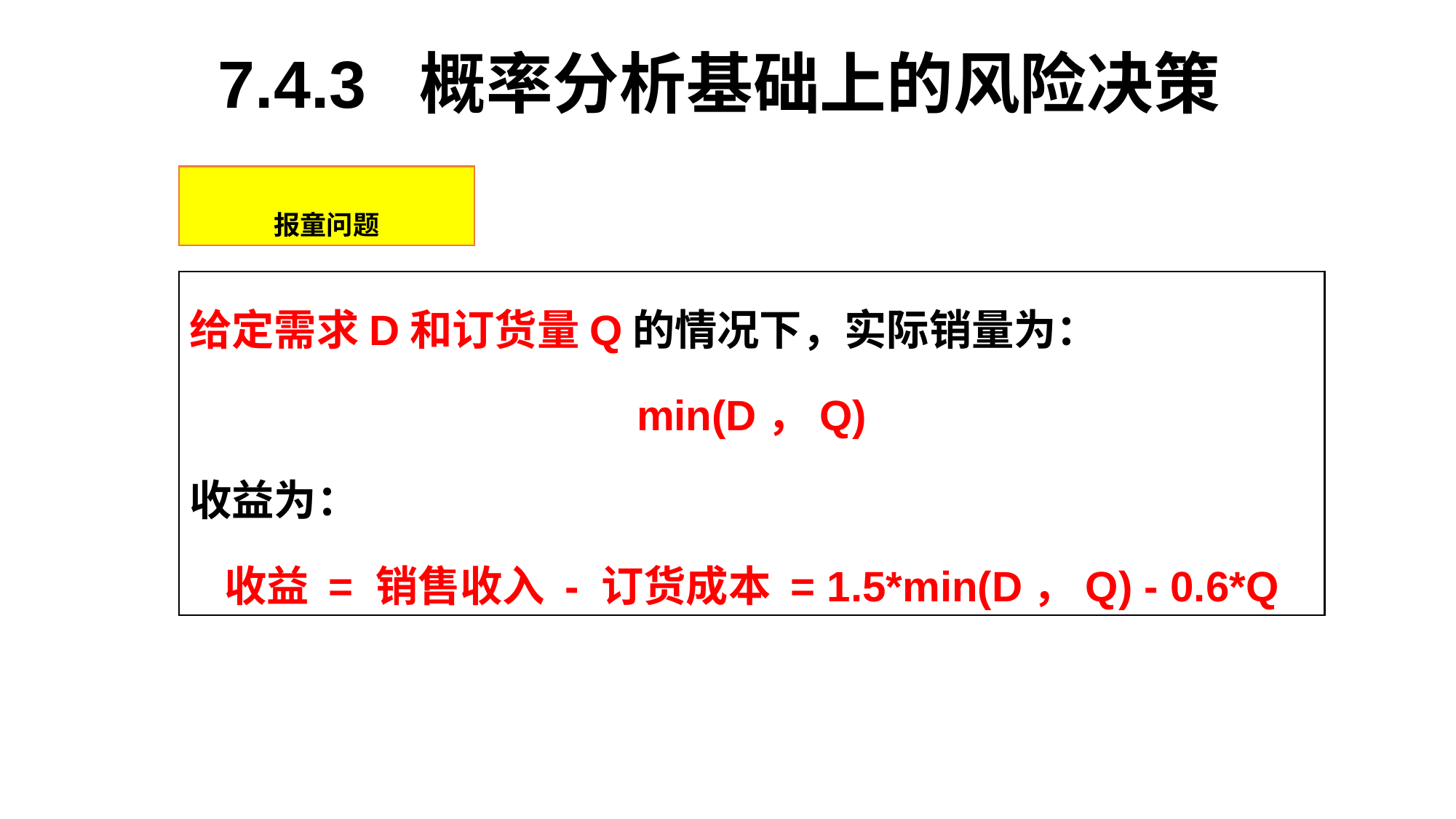

# 7.4.3  概率分析基础上的风险决策
报童问题
给定需求D和订货量Q的情况下，实际销量为：
min(D，Q)
收益为：
收益 = 销售收入 - 订货成本 = 1.5*min(D，Q) - 0.6*Q
37